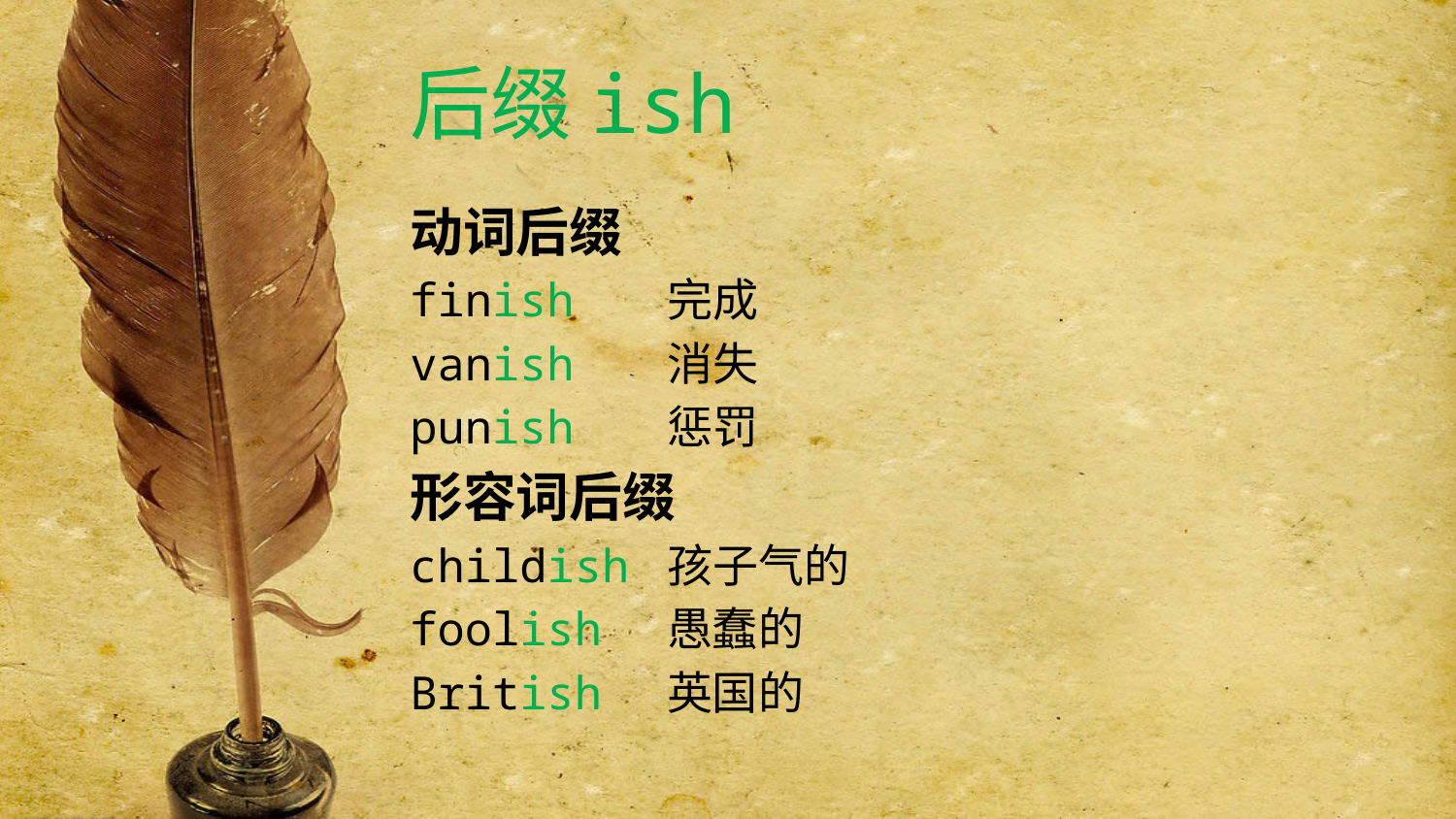

# 后缀ish
动词后缀
finish   完成
vanish   消失
punish   惩罚
形容词后缀
childish 孩子气的
foolish  愚蠢的
British  英国的